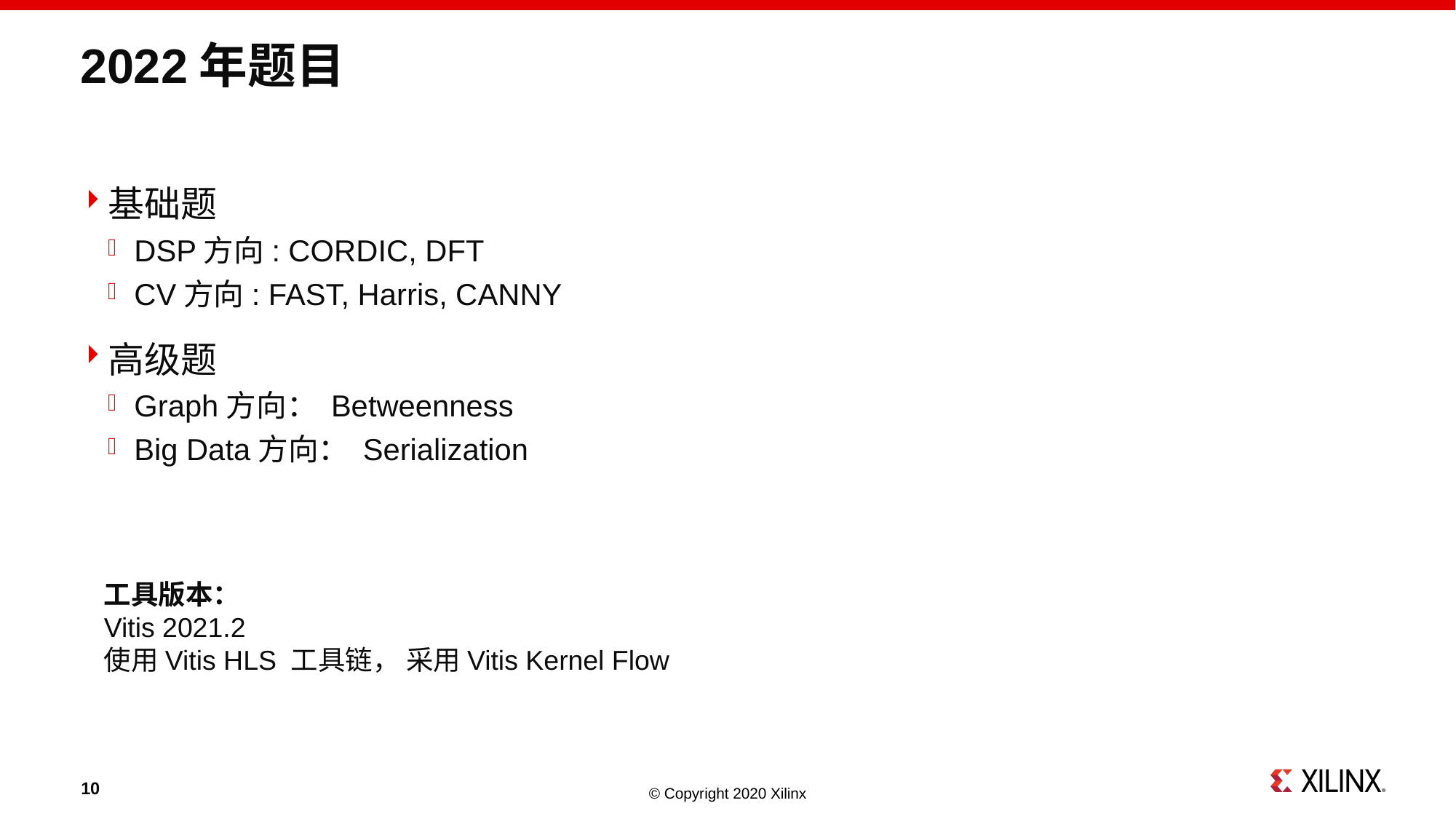

# 2022年题目
基础题
DSP方向: CORDIC, DFT
CV方向: FAST, Harris, CANNY
高级题
Graph方向： Betweenness
Big Data方向： Serialization

工具版本：
Vitis 2021.2
使用Vitis HLS 工具链， 采用Vitis Kernel Flow

10